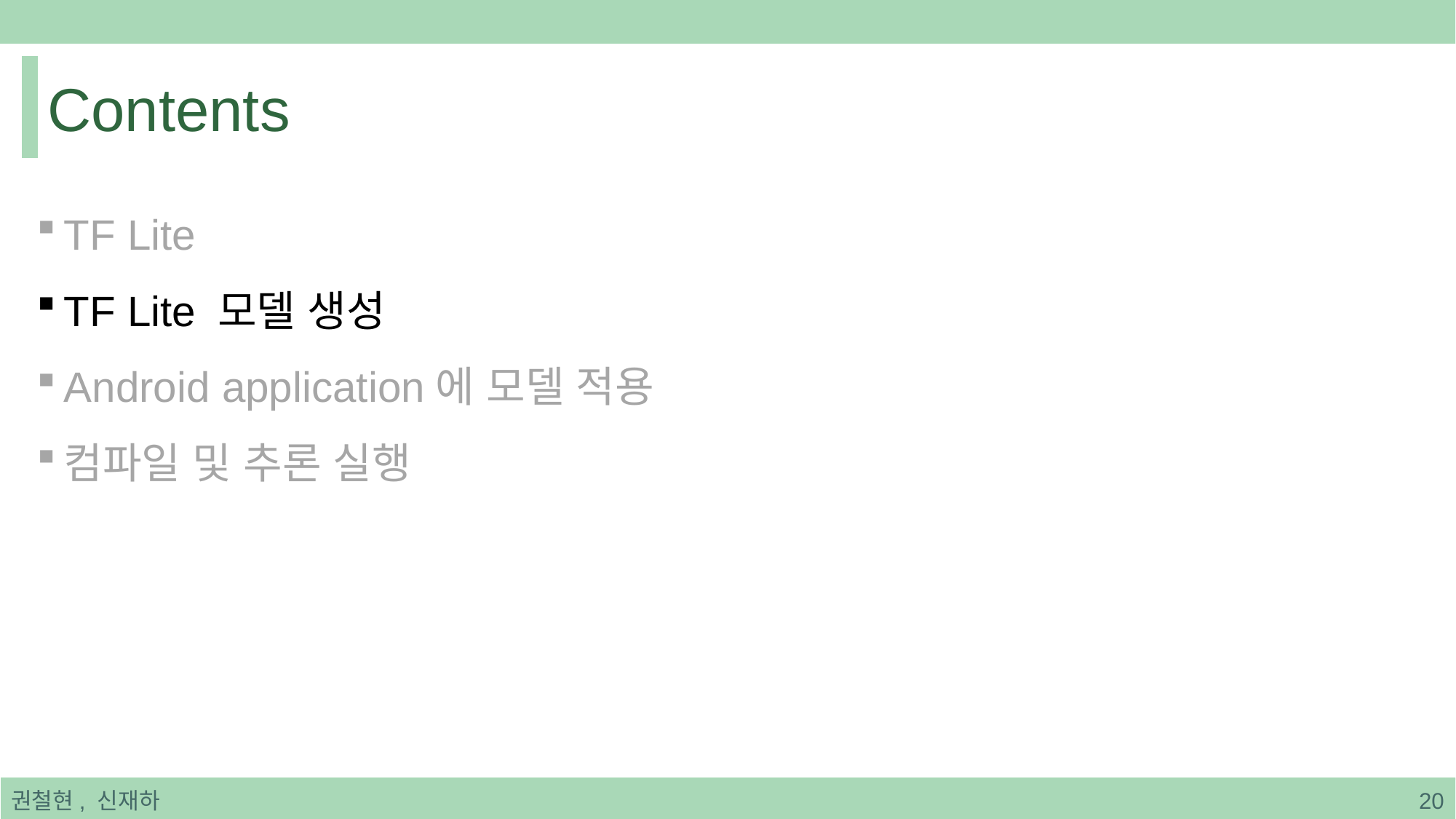

# Contents
TF Lite
TF Lite 모델 생성
Android application에 모델 적용
컴파일 및 추론 실행
권철현, 신재하
20